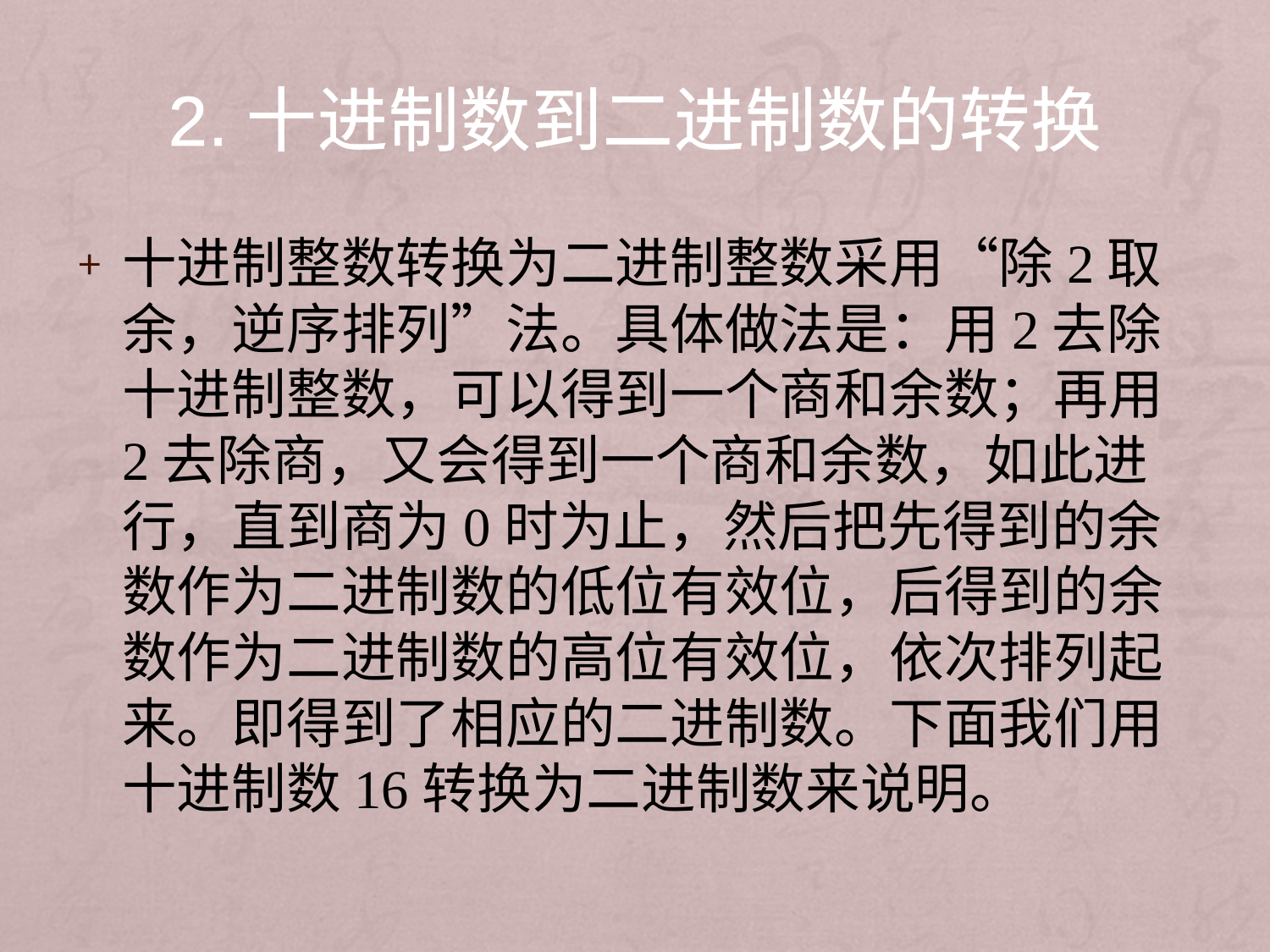

# 2.十进制数到二进制数的转换
十进制整数转换为二进制整数采用“除2取余，逆序排列”法。具体做法是：用2去除十进制整数，可以得到一个商和余数；再用2去除商，又会得到一个商和余数，如此进行，直到商为0时为止，然后把先得到的余数作为二进制数的低位有效位，后得到的余数作为二进制数的高位有效位，依次排列起来。即得到了相应的二进制数。下面我们用十进制数16转换为二进制数来说明。